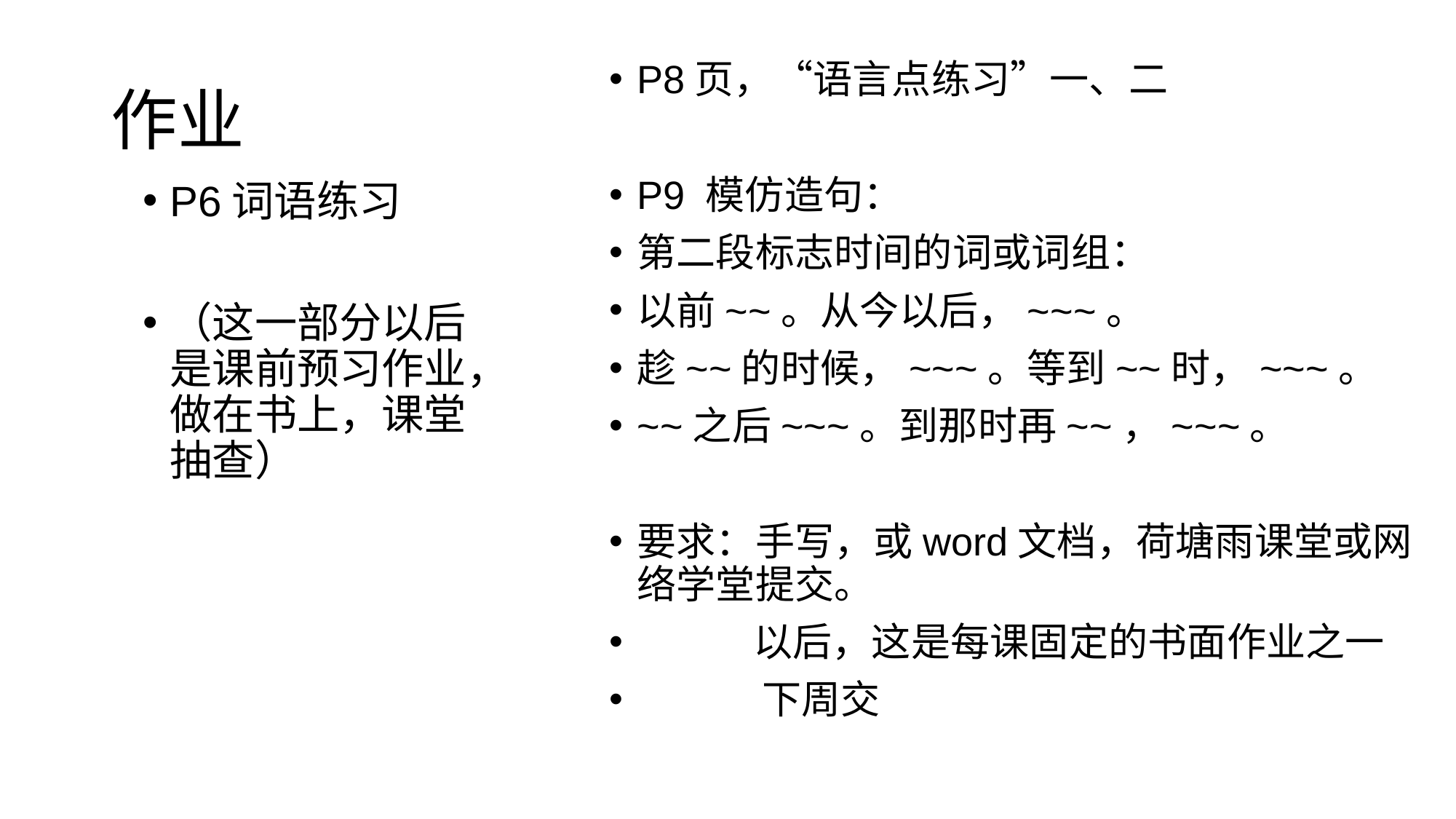

# 作业
P8页，“语言点练习”一、二

P9 模仿造句：
第二段标志时间的词或词组：
以前~~。从今以后，~~~。
趁~~的时候，~~~。等到~~时，~~~。
~~之后~~~。到那时再~~，~~~。

要求：手写，或word文档，荷塘雨课堂或网络学堂提交。
            以后，这是每课固定的书面作业之一
             下周交

P6词语练习

（这一部分以后是课前预习作业，做在书上，课堂抽查）